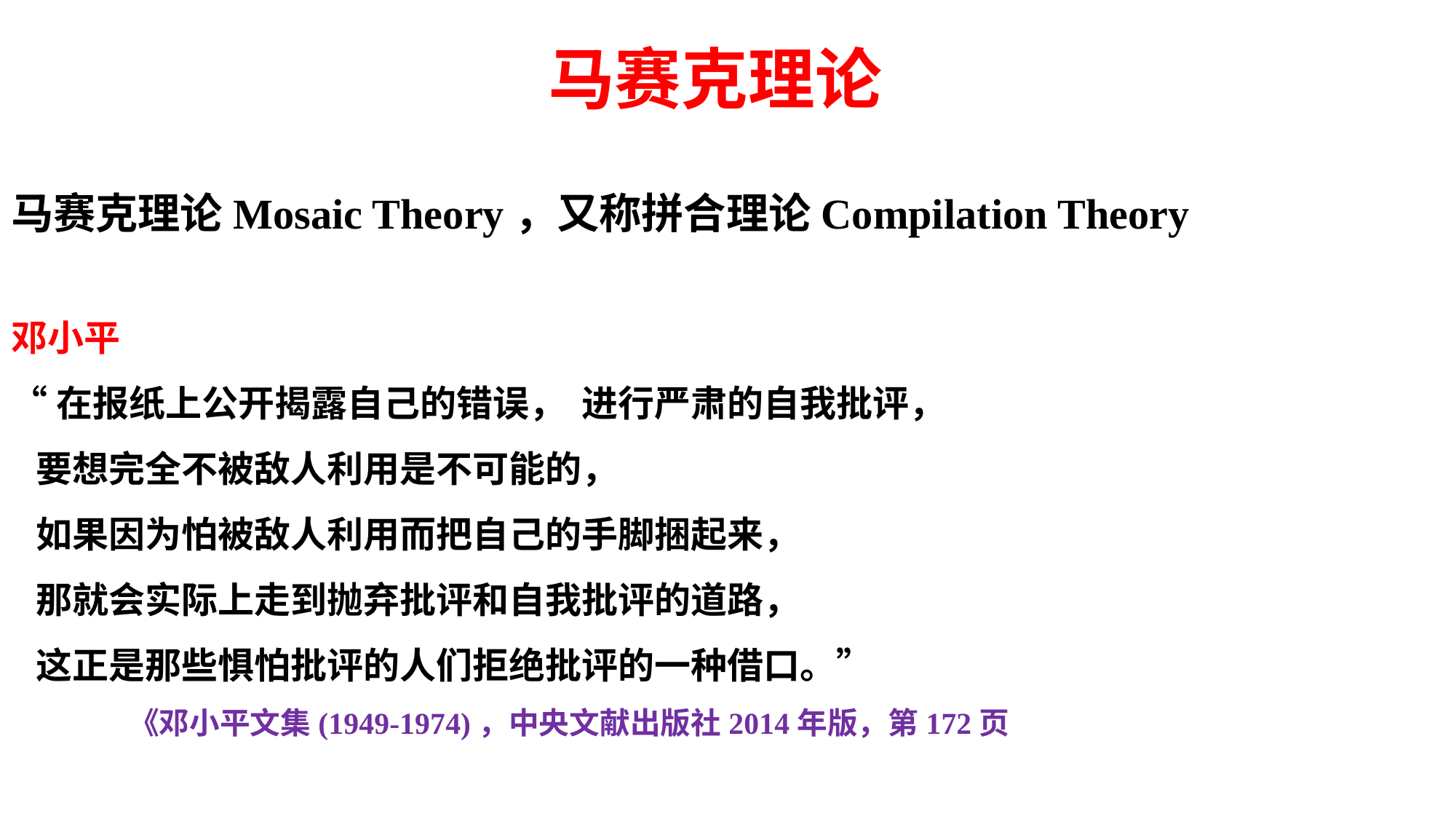

# 马赛克理论
马赛克理论Mosaic Theory，又称拼合理论Compilation Theory

邓小平
“在报纸上公开揭露自己的错误，  进行严肃的自我批评，
  要想完全不被敌人利用是不可能的，
  如果因为怕被敌人利用而把自己的手脚捆起来，
  那就会实际上走到抛弃批评和自我批评的道路，
  这正是那些惧怕批评的人们拒绝批评的一种借口。”
                《邓小平文集(1949-1974)，中央文献出版社2014年版，第172页